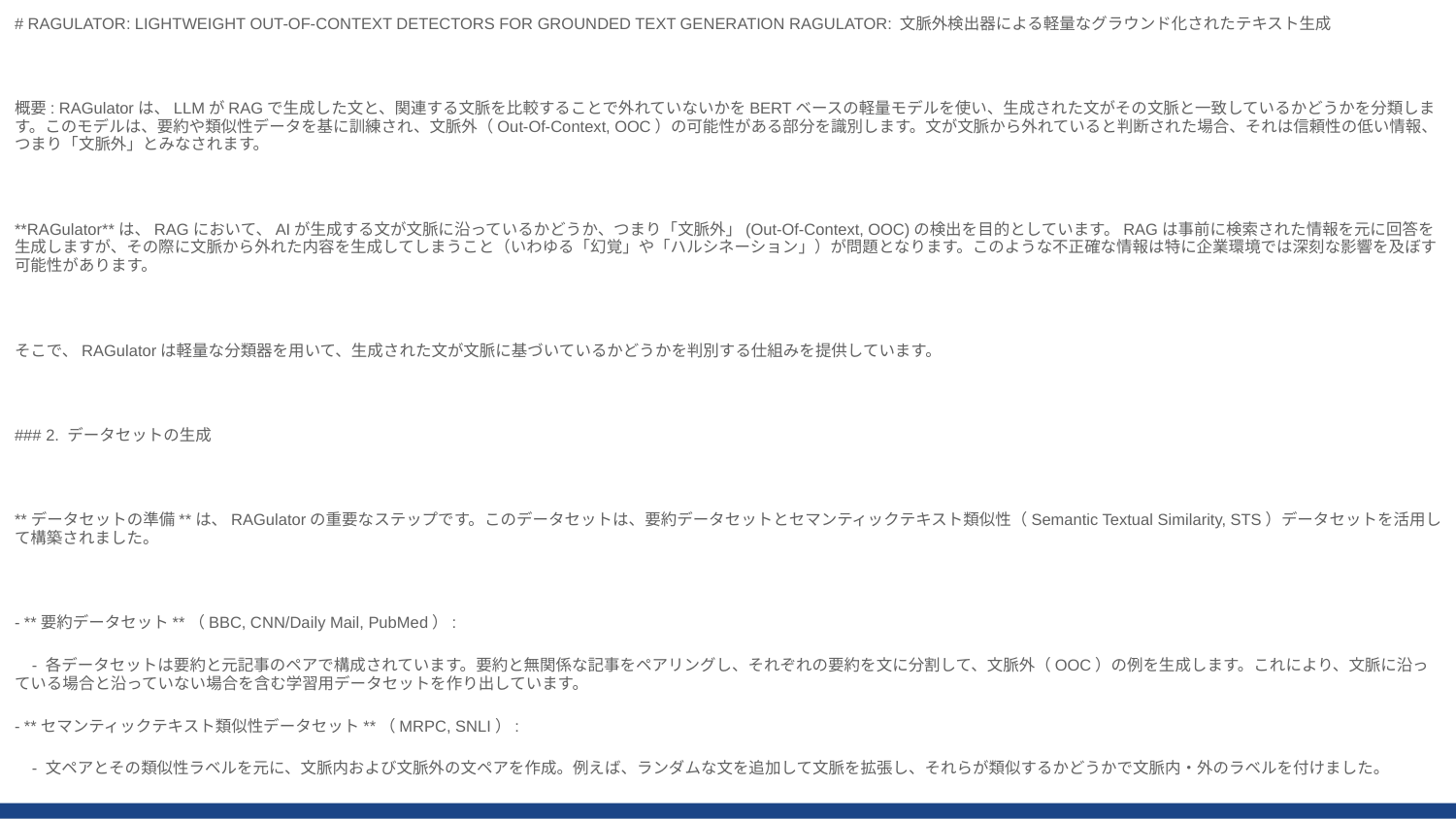

# RAGULATOR: LIGHTWEIGHT OUT-OF-CONTEXT DETECTORS FOR GROUNDED TEXT GENERATION RAGULATOR: 文脈外検出器による軽量なグラウンド化されたテキスト生成

概要: RAGulatorは、LLMがRAGで生成した文と、関連する文脈を比較することで外れていないかをBERTベースの軽量モデルを使い、生成された文がその文脈と一致しているかどうかを分類します。このモデルは、要約や類似性データを基に訓練され、文脈外（Out-Of-Context, OOC）の可能性がある部分を識別します。文が文脈から外れていると判断された場合、それは信頼性の低い情報、つまり「文脈外」とみなされます。

**RAGulator**は、RAGにおいて、AIが生成する文が文脈に沿っているかどうか、つまり「文脈外」(Out-Of-Context, OOC)の検出を目的としています。RAGは事前に検索された情報を元に回答を生成しますが、その際に文脈から外れた内容を生成してしまうこと（いわゆる「幻覚」や「ハルシネーション」）が問題となります。このような不正確な情報は特に企業環境では深刻な影響を及ぼす可能性があります。

そこで、RAGulatorは軽量な分類器を用いて、生成された文が文脈に基づいているかどうかを判別する仕組みを提供しています。

### 2. データセットの生成

**データセットの準備**は、RAGulatorの重要なステップです。このデータセットは、要約データセットとセマンティックテキスト類似性（Semantic Textual Similarity, STS）データセットを活用して構築されました。

- **要約データセット**（BBC, CNN/Daily Mail, PubMed）:
    - 各データセットは要約と元記事のペアで構成されています。要約と無関係な記事をペアリングし、それぞれの要約を文に分割して、文脈外（OOC）の例を生成します。これにより、文脈に沿っている場合と沿っていない場合を含む学習用データセットを作り出しています。
- **セマンティックテキスト類似性データセット**（MRPC, SNLI）:
    - 文ペアとその類似性ラベルを元に、文脈内および文脈外の文ペアを作成。例えば、ランダムな文を追加して文脈を拡張し、それらが類似するかどうかで文脈内・外のラベルを付けました。

### 3. データセットの整形とラベリング

データセットを生成した後、RAGulatorはBERTベースのモデルを利用してデータセットを整形し、以下の手順でラベリングを行います。

- **ジェネレーティブラベリング**: Llama-3.1モデルを使って、文と文脈の関係をラベリングします。このラベリングは、BERTモデルの学習データに使用され、文脈内であるかどうかを正確に検出するために必要です。
- **スライディングウィンドウによる分割**: BERTモデルは入力トークン数に制限があるため、文と文脈を512トークン以内に分割し、各部分に対してラベリングを行います。

### 4. 特徴量エンジニアリング

RAGulatorは、文脈内・文脈外を判別するために、いくつかの重要な特徴量を使用します。これらはクラシカルな機械翻訳の評価指標や埋め込みベースの類似性スコアを使って計算されます。

- **精度スコア**: 応答中の単語が文脈内に出現する割合です。これは、文が文脈にどれだけ依存しているかを表します。
- **ユニグラム・バイグラムパープレキシティ**: 応答と文脈の一致を評価するために、文脈内のトークン頻度に基づく確率計算を行います。パープレキシティが低いほど、文脈に沿っていることを示します。
- **埋め込み類似度スコア**: BAAIのbge-small-en-v1.5モデルを使い、生成された応答と文脈間の類似性を数値化します。各応答と文脈文とのペア間で最大の類似度スコアを求めます。
- **再ランキングモデルによる関連性スコア**: BAAIのbge-reranker-baseモデルを使用し、応答と各文脈文との最大の関連性スコアを計算します。これは、応答が文脈にどれだけ依存しているかの指標として使用されます。

### 5. モデルの選定と訓練

データセットが整形され、特徴量が生成された後、RAGulatorは以下のような異なるタイプの分類器を訓練します。

- **メタ分類器（LightGBM, ランダムフォレスト）**:
    - 特徴量エンジニアリングで得られた数値を基にして、メタ分類器を訓練します。
- **BERTベースの分類器（DeBERTa, XLM-Roberta）**:
    - DeBERTaやXLM-RobertaといったBERTベースのモデルは、テキストと文脈ペアの直接比較を通じて文脈内かどうかを判断します。DeBERTaは、性能とリソース効率の両面で特に優れていることが確認されています。

### 6. モデルの評価と結果

訓練後、RAGulatorは構築したモデルの評価を行います。

- **評価データセット**:
    - 事前に構築したシミュレーションデータセットに加え、企業向けの文書を使用したテストデータセットを用いて、モデルの汎用性と適応性を評価しました。
- **性能評価**:
    - DeBERTaモデルはAUROCやF1スコアで最も高い評価を得ており、大規模モデル（例: Llama-3.1）と比較しても優れた結果を出しました。また、速度面でもはるかに効率的で、1秒あたりの処理文数がLlama-3.1に比べて6倍以上の速度を達成しました。

### 7. 考察と結論

RAGulatorは、低リソース環境での文脈外検出を実現するために設計されました。特に企業環境においては、リソースやデータのプライバシーに対する制約が厳しい場合が多く、RAGulatorのような軽量な手法が適しています。また、ブラックボックス型の手法と比べて計算資源を抑えながら高精度な検出が可能であることが強みです。